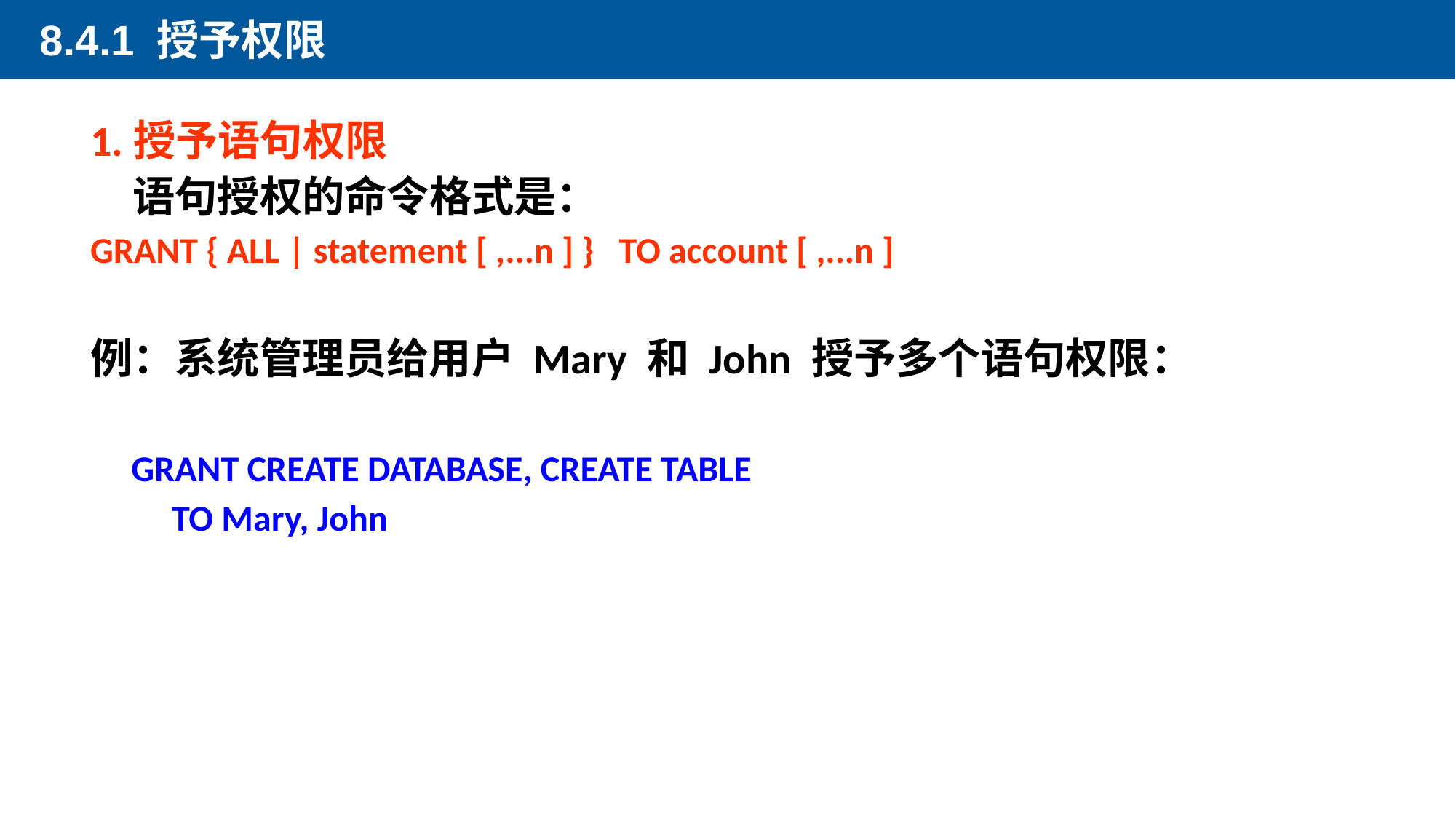

8.4.1 授予权限
1.授予语句权限
　语句授权的命令格式是：
GRANT { ALL | statement [ ,...n ] }   TO account [ ,...n ]

例：系统管理员给用户 Mary 和 John 授予多个语句权限：

     GRANT CREATE DATABASE, CREATE TABLE
　　TO Mary, John